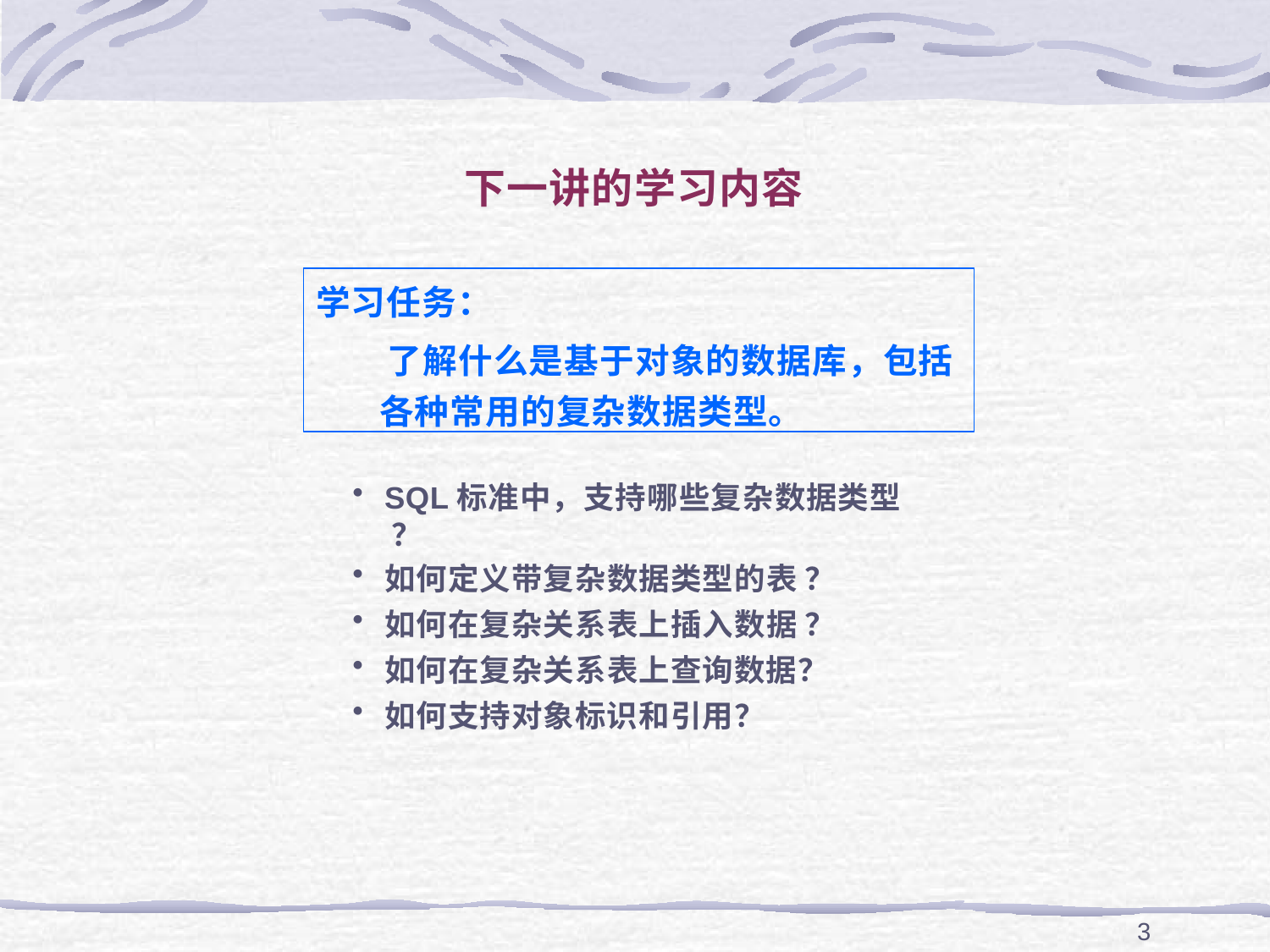

# 下一讲的学习内容
学习任务：
了解什么是基于对象的数据库，包括 各种常用的复杂数据类型。
SQL标准中，支持哪些复杂数据类型 ？
如何定义带复杂数据类型的表 ？
如何在复杂关系表上插入数据 ？
如何在复杂关系表上查询数据？
如何支持对象标识和引用？

31